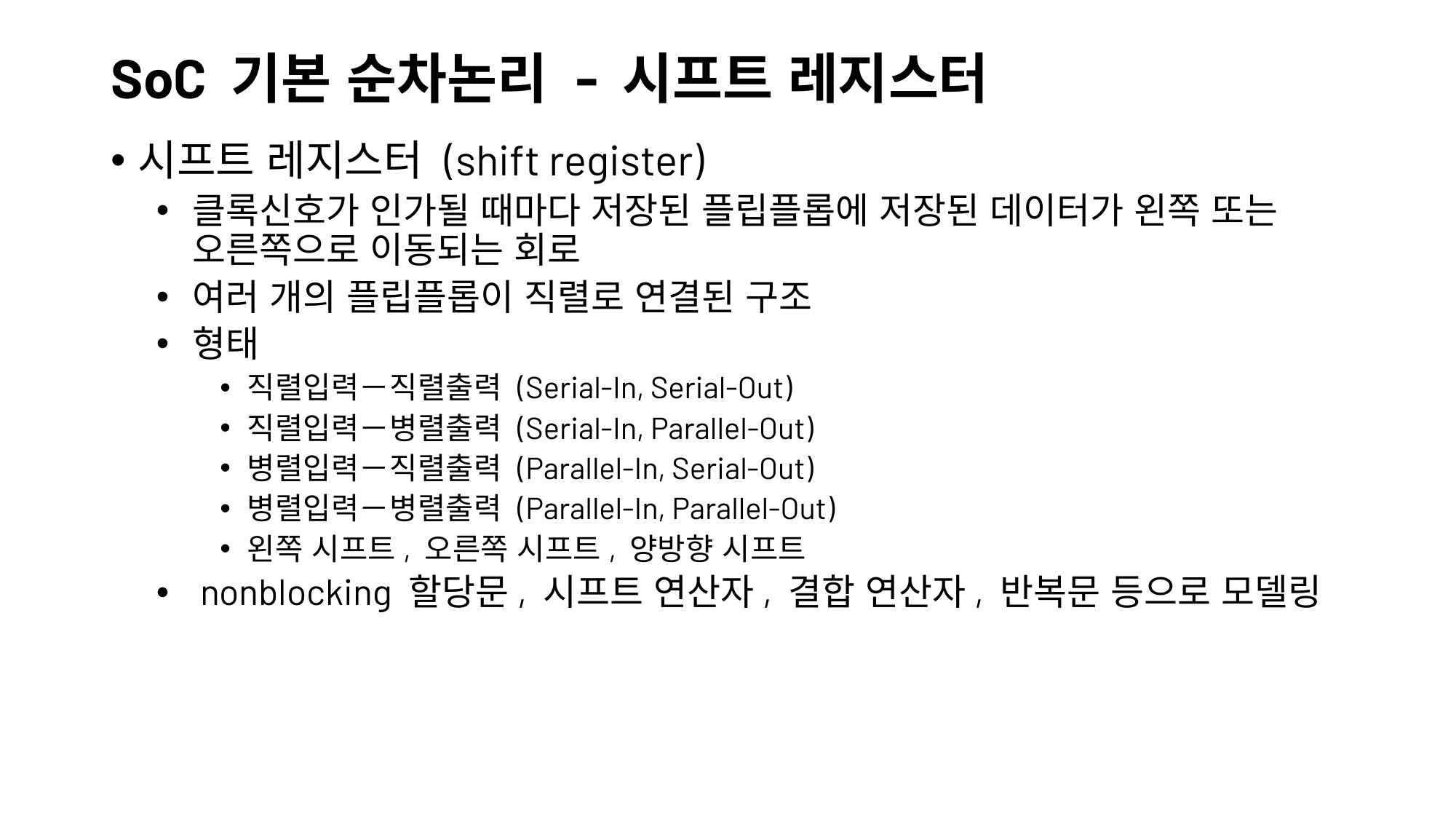

# SoC 기본 순차논리 - 시프트 레지스터
시프트 레지스터 (shift register)
클록신호가 인가될 때마다 저장된 플립플롭에 저장된 데이터가 왼쪽 또는      오른쪽으로 이동되는 회로
여러 개의 플립플롭이 직렬로 연결된 구조
형태
직렬입력－직렬출력 (Serial-In, Serial-Out)
직렬입력－병렬출력 (Serial-In, Parallel-Out)
병렬입력－직렬출력 (Parallel-In, Serial-Out)
병렬입력－병렬출력 (Parallel-In, Parallel-Out)
왼쪽 시프트, 오른쪽 시프트, 양방향 시프트
 nonblocking 할당문, 시프트 연산자, 결합 연산자, 반복문 등으로 모델링